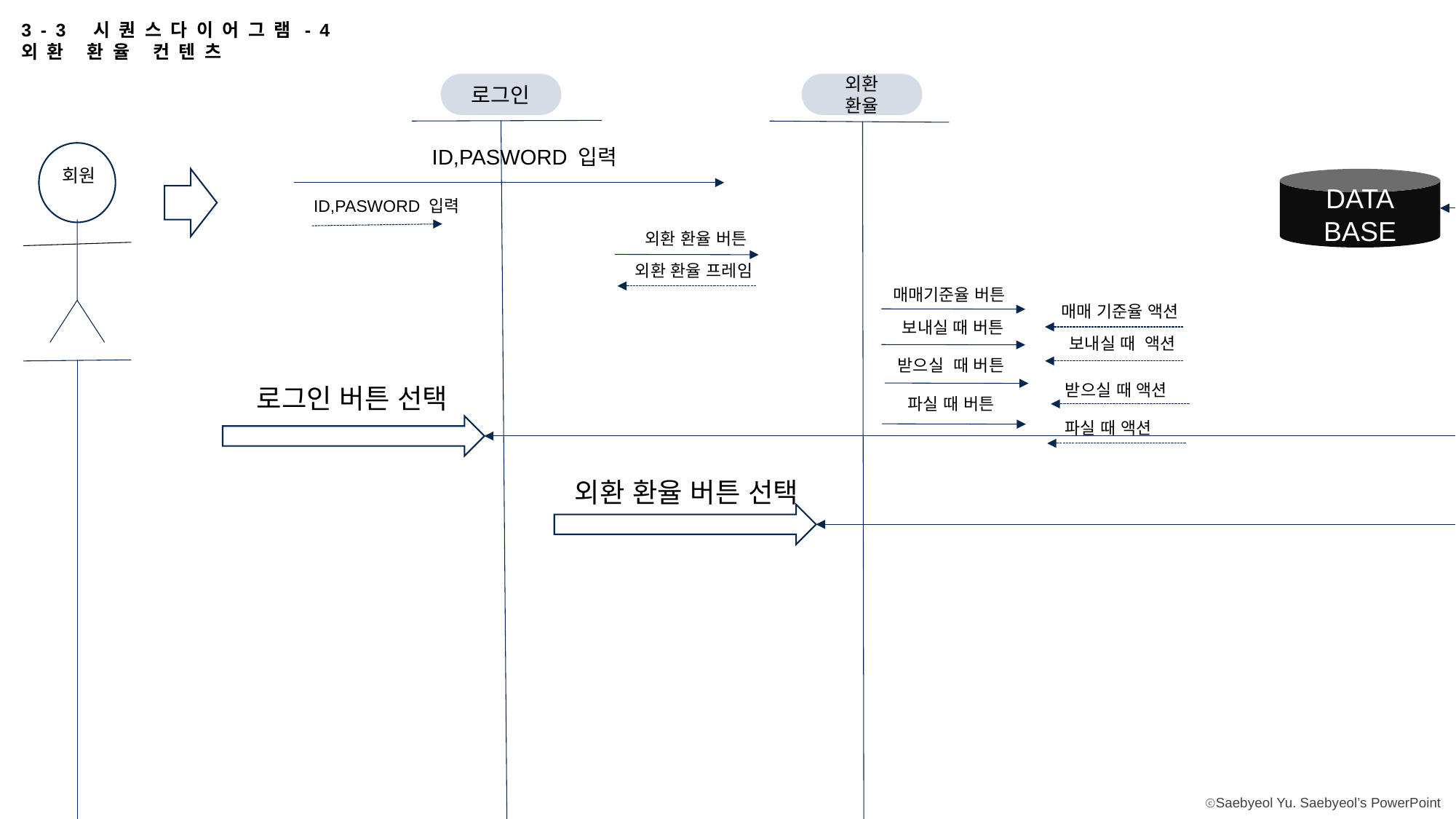

3-3 시퀀스다이어그램-4
외환 환율 컨텐츠
Part 2
로그인
외환
환율
ID,PASWORD 입력

 회원
DATA
BASE

ID,PASWORD 입력
외환 환율 버튼
외환 환율 프레임
매매기준율 버튼
매매 기준율 액션

보내실 때 버튼
보내실 때  액션
받으실  때 버튼
받으실 때 액션
로그인 버튼 선택
파실 때 버튼

파실 때 액션
외환 환율 버튼 선택